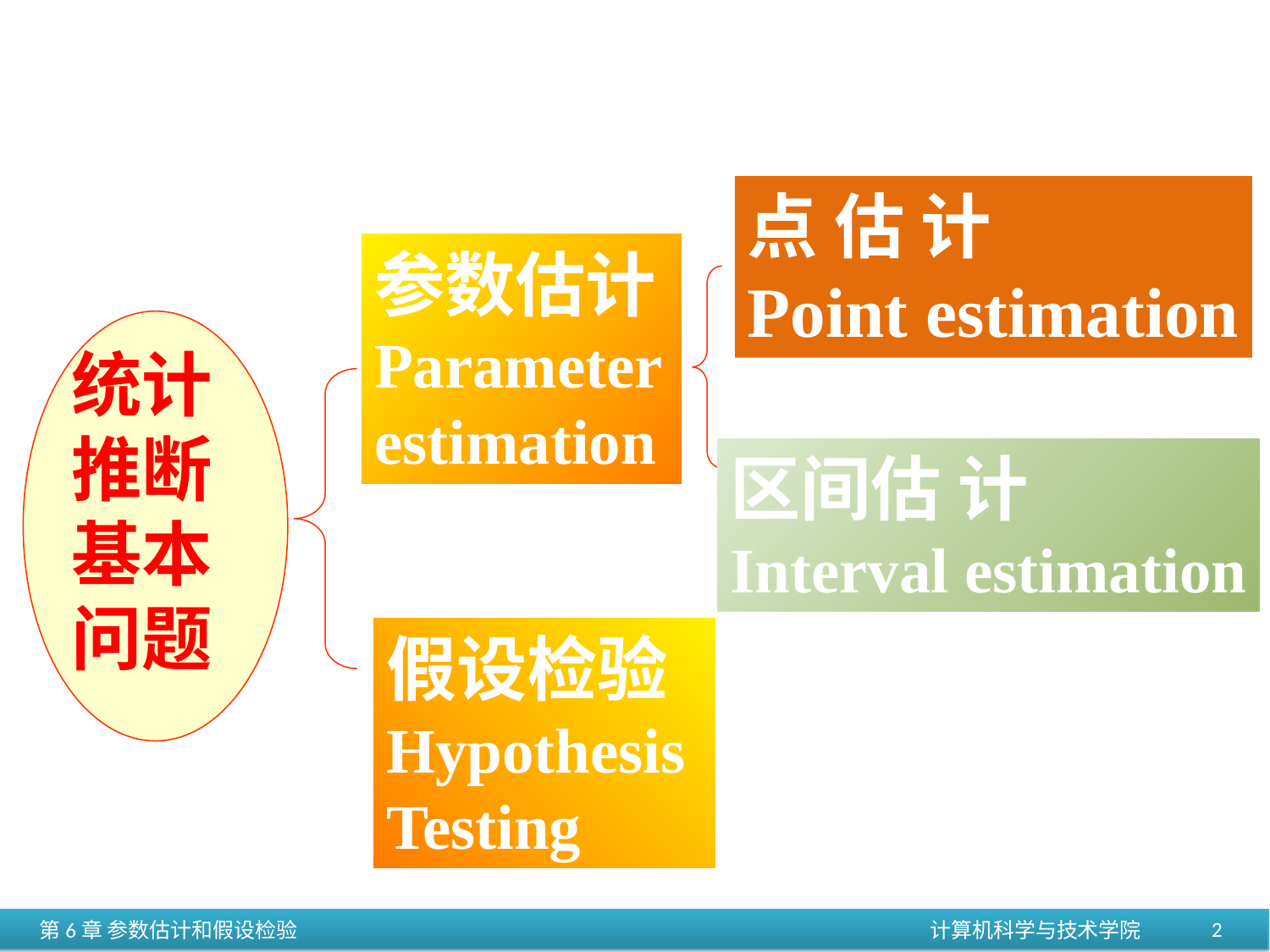

点 估 计
Point estimation
参数估计
Parameter estimation

统计
推断
基本
问题

区间估 计
Interval estimation
假设检验
Hypothesis Testing